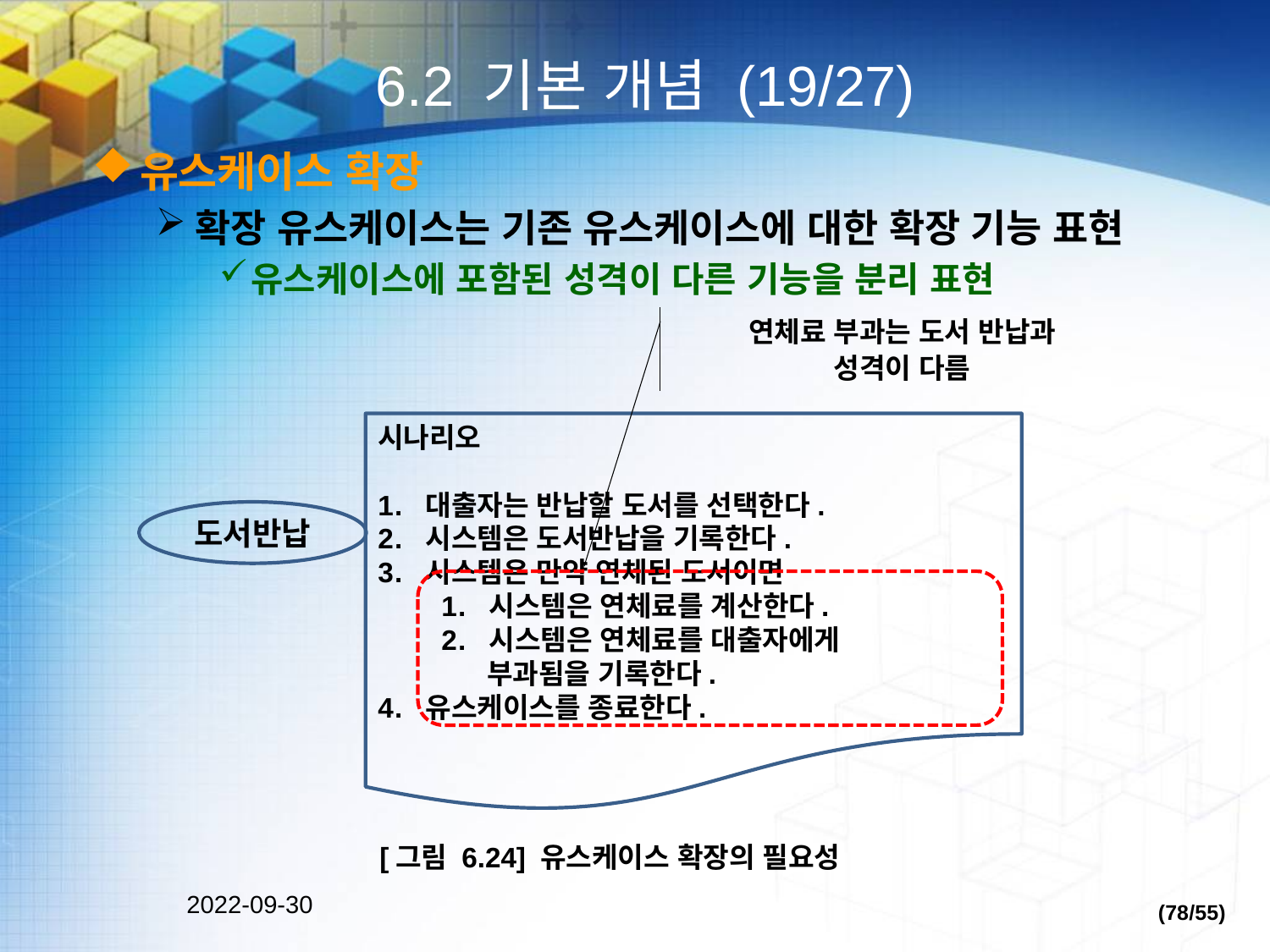

# 6.2 기본 개념 (19/27)
유스케이스 확장
확장 유스케이스는 기존 유스케이스에 대한 확장 기능 표현
유스케이스에 포함된 성격이 다른 기능을 분리 표현
연체료 부과는 도서 반납과
성격이 다름
시나리오

대출자는 반납할 도서를 선택한다.
시스템은 도서반납을 기록한다.
시스템은 만약 연체된 도서이면
시스템은 연체료를 계산한다.
시스템은 연체료를 대출자에게
     부과됨을 기록한다.
유스케이스를 종료한다.
도서반납

[그림 6.24] 유스케이스 확장의 필요성
(78/55)
2022-09-30